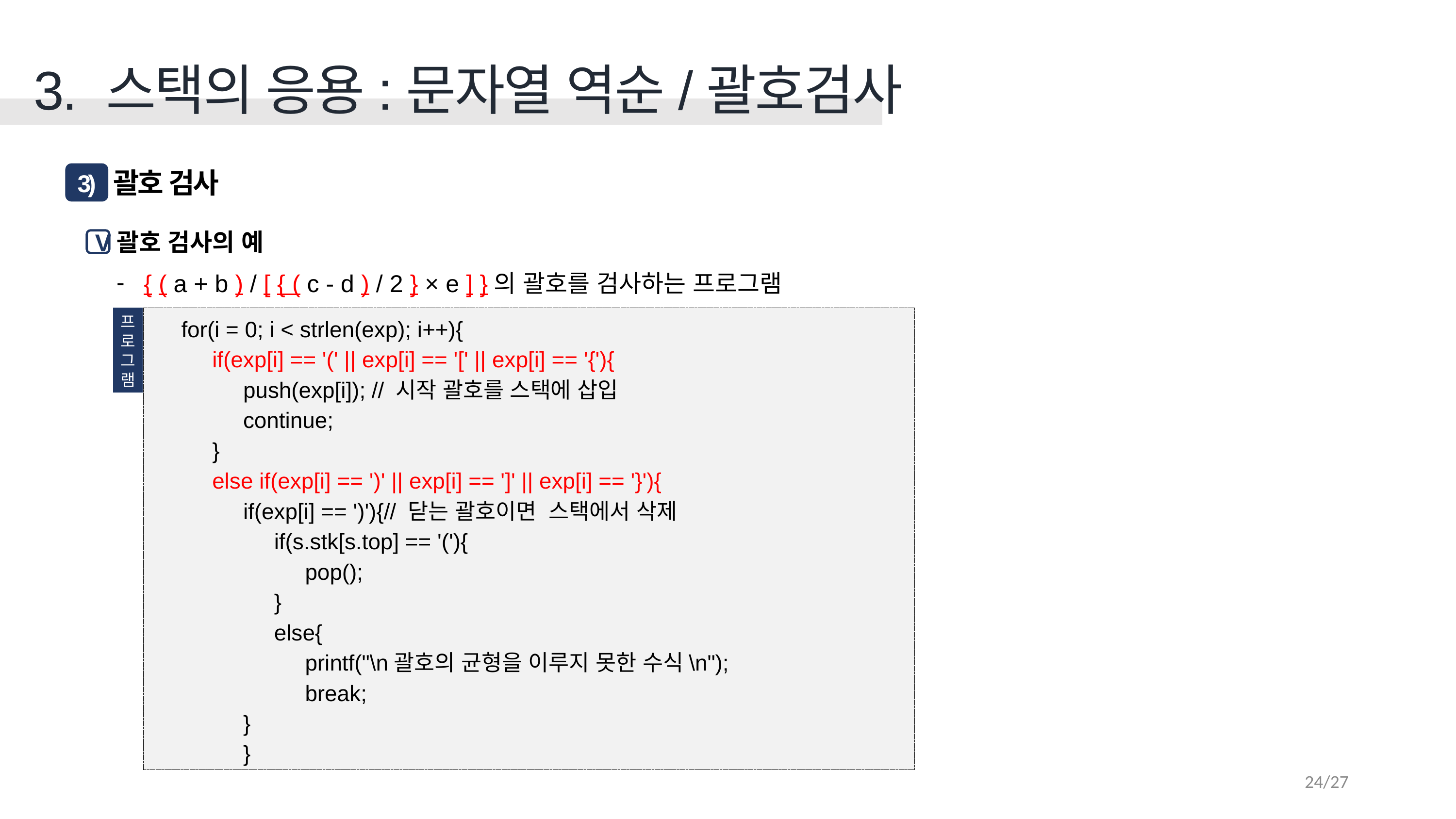

3. 스택의 응용:문자열 역순/괄호검사

괄호 검사
3)
괄호 검사의 예

{ ( a + b ) / [ { ( c - d ) / 2 } × e ] }의 괄호를 검사하는 프로그램

V
프
로
그
램
     for(i = 0; i < strlen(exp); i++){
          if(exp[i] == '(' || exp[i] == '[' || exp[i] == '{'){
               push(exp[i]); // 시작 괄호를 스택에 삽입
               continue;
          }
          else if(exp[i] == ')' || exp[i] == ']' || exp[i] == '}'){
               if(exp[i] == ')'){// 닫는 괄호이면  스택에서 삭제
                    if(s.stk[s.top] == '('){
                         pop();
                    }
                    else{
                         printf("\n괄호의 균형을 이루지 못한 수식\n");
                         break;
               }
               }
24/27